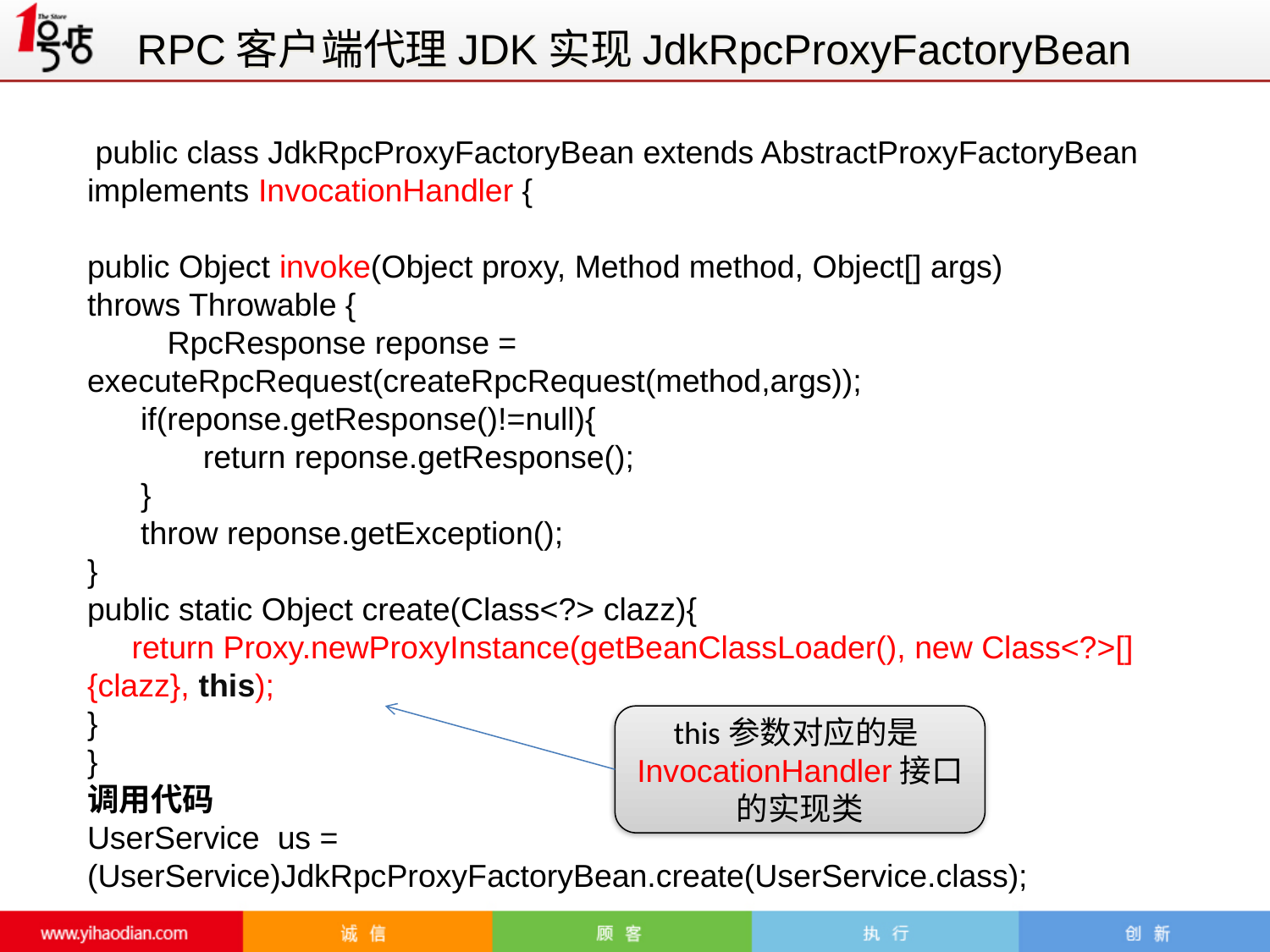

RPC客户端代理JDK实现JdkRpcProxyFactoryBean
 public class JdkRpcProxyFactoryBean extends AbstractProxyFactoryBean implements InvocationHandler {

public Object invoke(Object proxy, Method method, Object[] args)
throws Throwable {
         RpcResponse reponse =           executeRpcRequest(createRpcRequest(method,args));
      if(reponse.getResponse()!=null){
             return reponse.getResponse();
      }
      throw reponse.getException();
}
public static Object create(Class<?> clazz){
     return Proxy.newProxyInstance(getBeanClassLoader(), new Class<?>[]{clazz}, this);
}
}
调用代码
UserService  us = (UserService)JdkRpcProxyFactoryBean.create(UserService.class);
this参数对应的是InvocationHandler接口的实现类